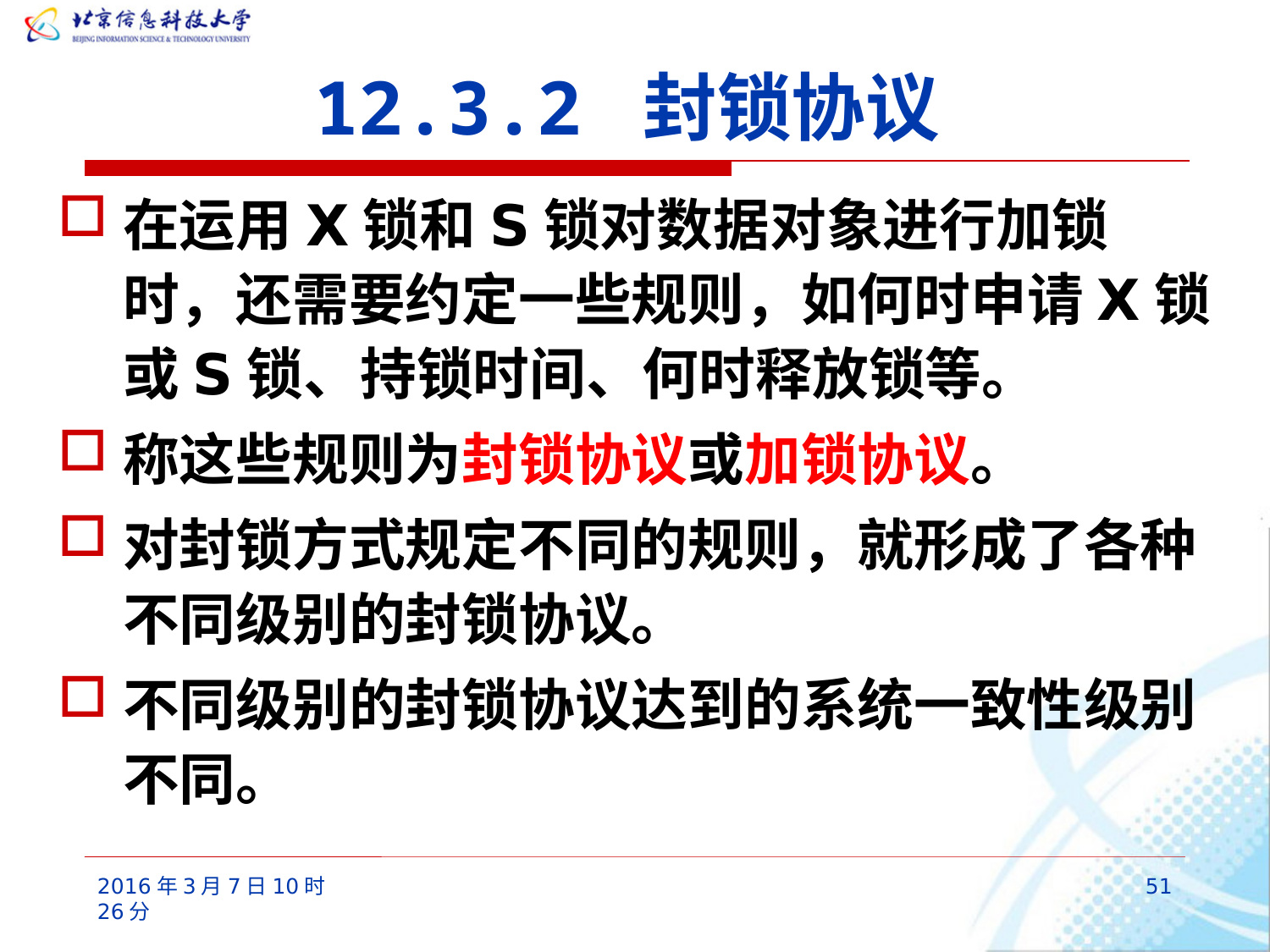

# 12.3.2 封锁协议
在运用X锁和S锁对数据对象进行加锁时，还需要约定一些规则，如何时申请X锁或S锁、持锁时间、何时释放锁等。
称这些规则为封锁协议或加锁协议。
对封锁方式规定不同的规则，就形成了各种不同级别的封锁协议。
不同级别的封锁协议达到的系统一致性级别不同。
2016年3月7日10时26分
51